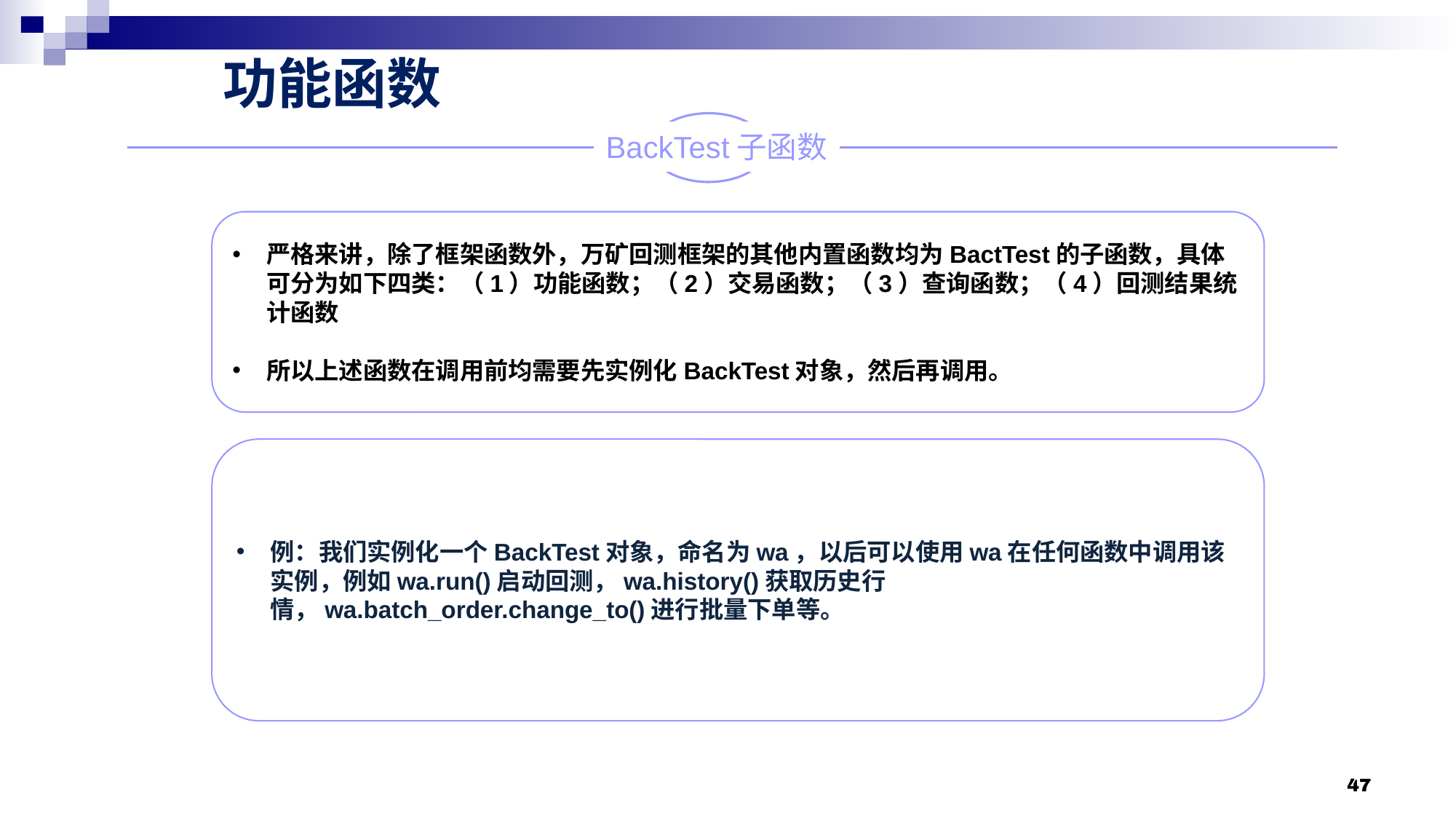

功能函数

BackTest子函数
严格来讲，除了框架函数外，万矿回测框架的其他内置函数均为BactTest的子函数，具体可分为如下四类：（1）功能函数；（2）交易函数；（3）查询函数；（4）回测结果统计函数

所以上述函数在调用前均需要先实例化BackTest对象，然后再调用。
例：我们实例化一个BackTest对象，命名为wa，以后可以使用wa在任何函数中调用该实例，例如wa.run()启动回测，wa.history()获取历史行情，wa.batch_order.change_to()进行批量下单等。
47